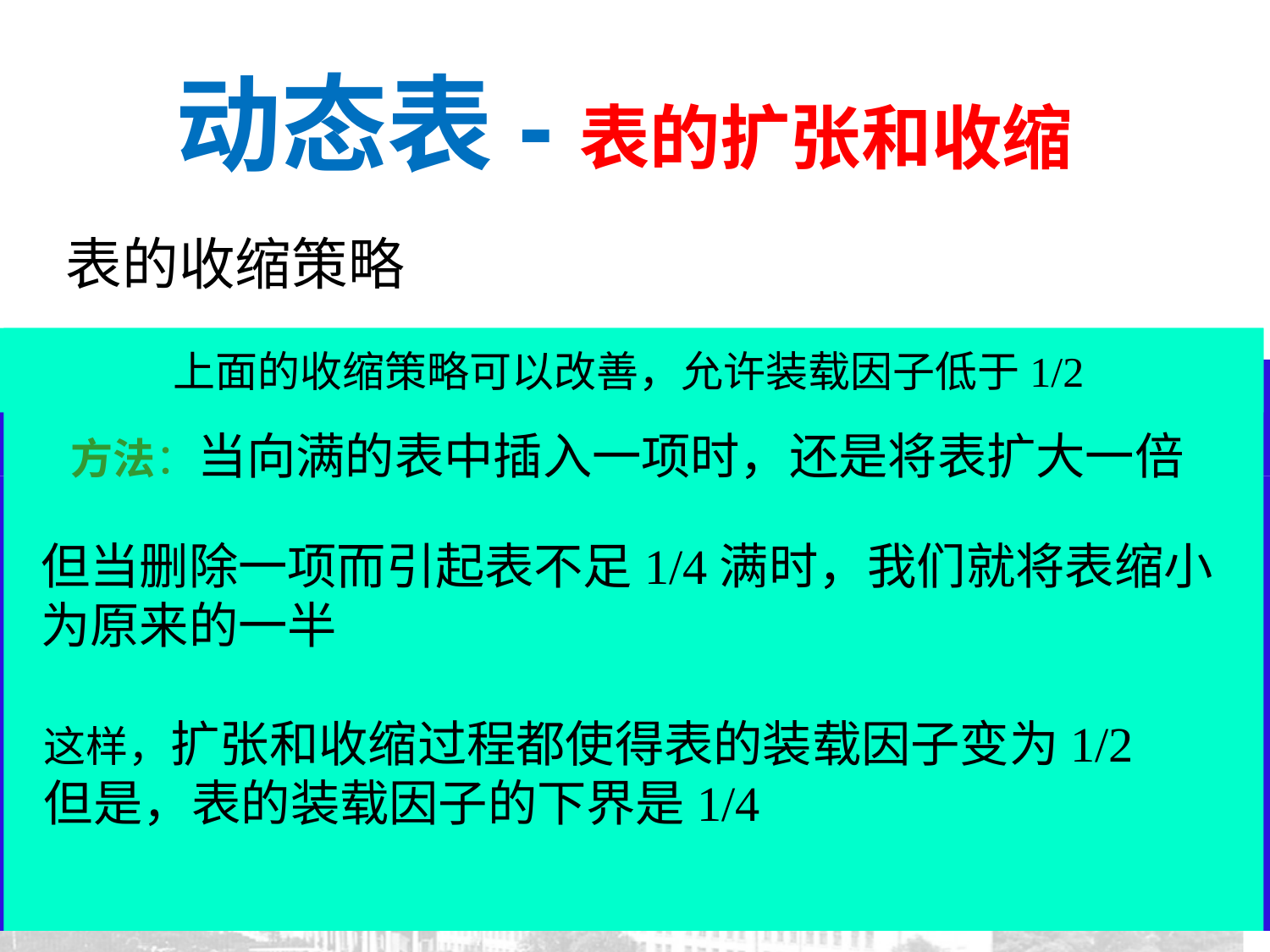

# 动态表-表的扩张和收缩
表的收缩策略
上面的收缩策略可以改善，允许装载因子低于1/2

每个操作的平摊代价太高
根据表的扩张策略，很自然地想到下满的收缩策略
方法：当向满的表中插入一项时，还是将表扩大一倍
但表的装载因子小于1/2时，收缩表为原表的一半
但当删除一项而引起表不足1/4满时，我们就将表缩小
为原来的一半
n是2的方幂，下面的一个长度为n的操作序列：
前n/2个操作是插入 ，后跟I D D I I D D I I…
这样，扩张和收缩过程都使得表的装载因子变为1/2
但是，表的装载因子的下界是1/4
每次扩张和收缩的代价为O(n)，共有O(n)次扩张或收缩
总代价为O(n2)，而每一次操作的平摊代价为O(n)